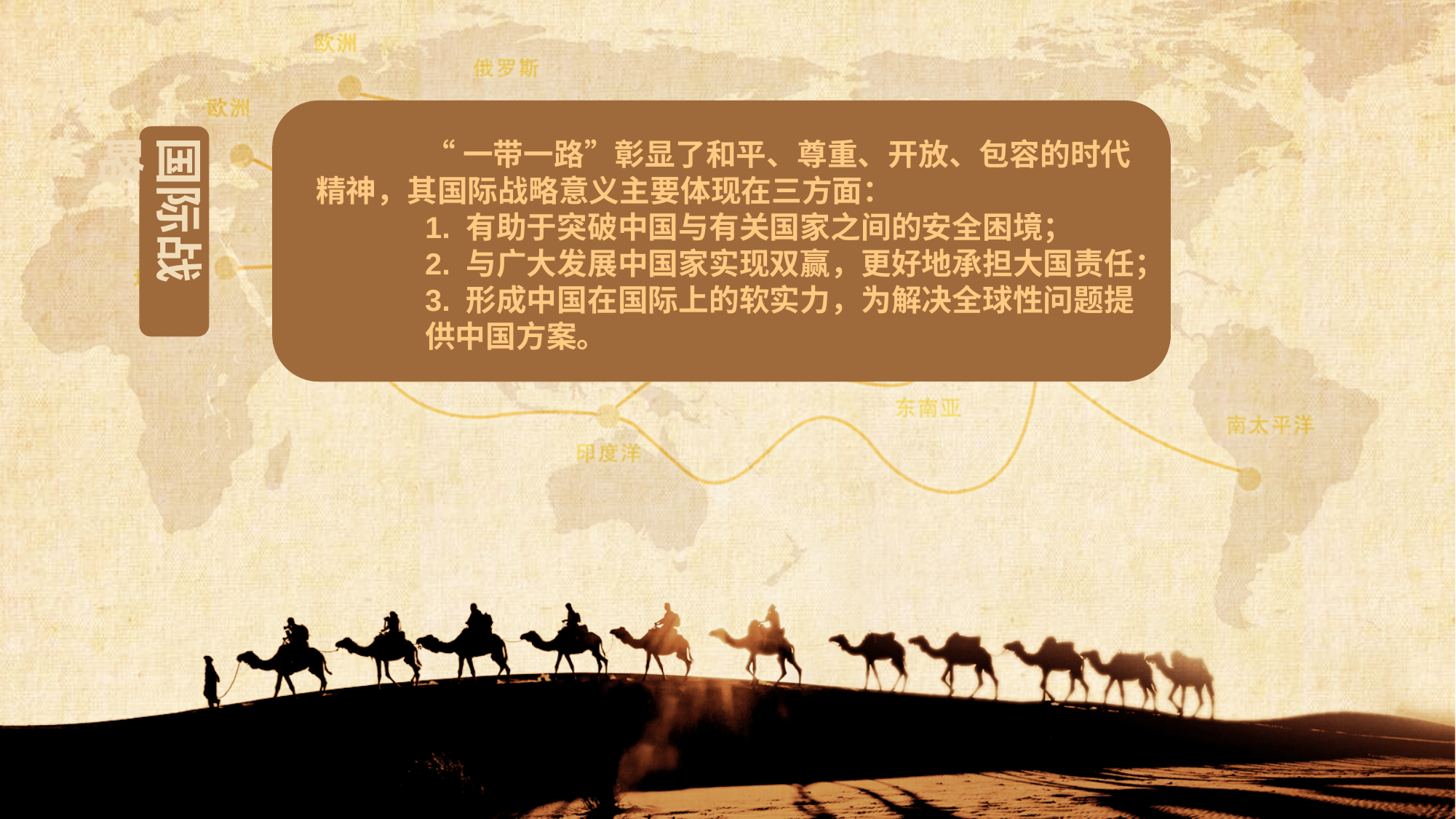

国际战略

	“一带一路”彰显了和平、尊重、开放、包容的时代精神，其国际战略意义主要体现在三方面：
	1. 有助于突破中国与有关国家之间的安全困境；
	2. 与广大发展中国家实现双赢，更好地承担大国责任；	3. 形成中国在国际上的软实力，为解决全球性问题提	供中国方案。